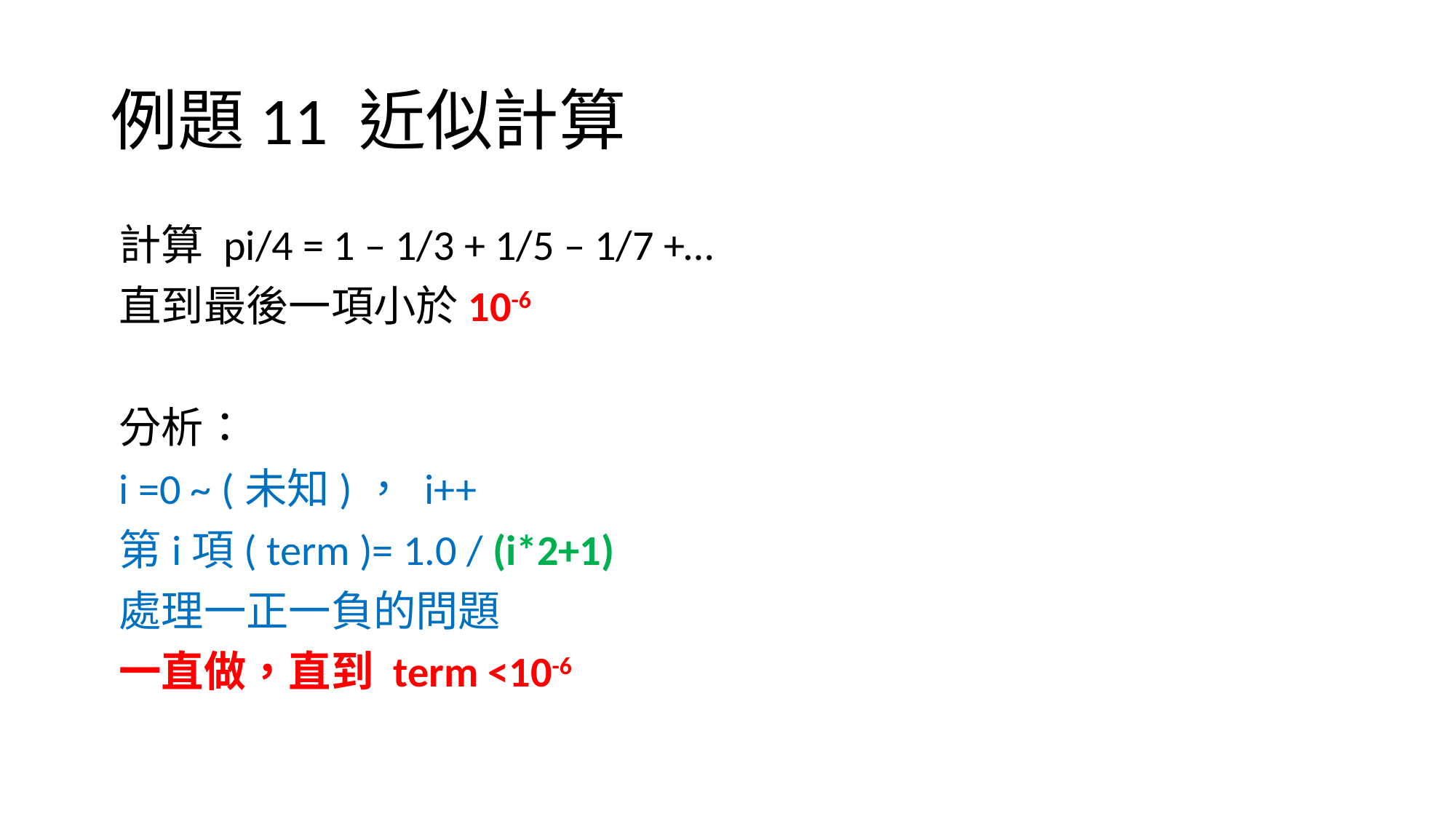

# 例題11 近似計算
計算 pi/4 = 1 – 1/3 + 1/5 – 1/7 +…
直到最後一項小於10-6

分析：
i =0 ~ (未知)， i++
第i項( term )= 1.0 / (i*2+1)
處理一正一負的問題
一直做，直到 term <10-6